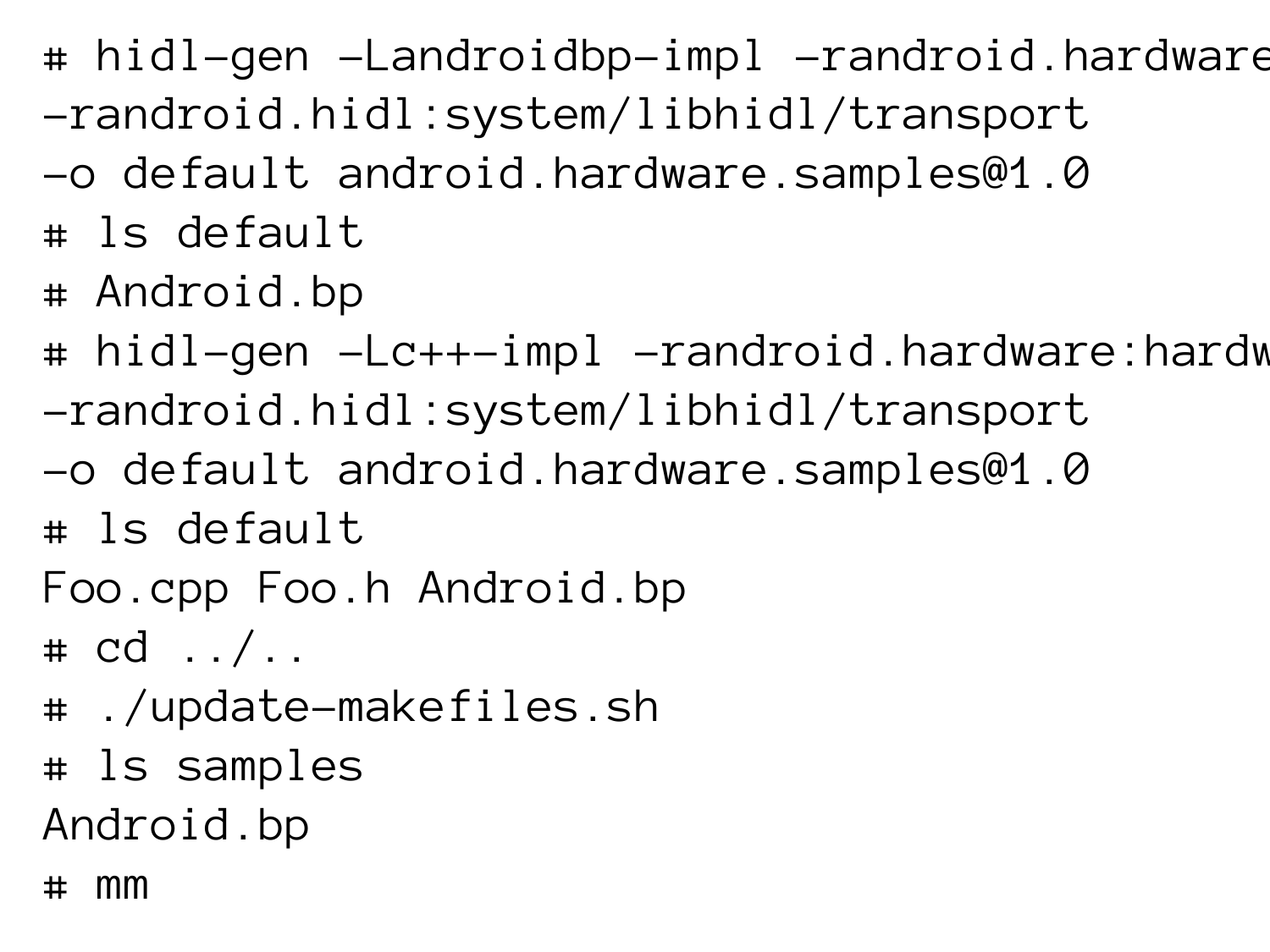

hidl의 interface 만들기

# hidl-gen -Landroidbp-impl -randroid.hardware:hardware/interfaces
-randroid.hidl:system/libhidl/transport
-o default android.hardware.samples@1.0
# ls default
# Android.bp
# hidl-gen -Lc++-impl -randroid.hardware:hardware/interfaces
-randroid.hidl:system/libhidl/transport
-o default android.hardware.samples@1.0
# ls default
Foo.cpp Foo.h Android.bp
# cd ../..
# ./update-makefiles.sh
# ls samples
Android.bp
# mm